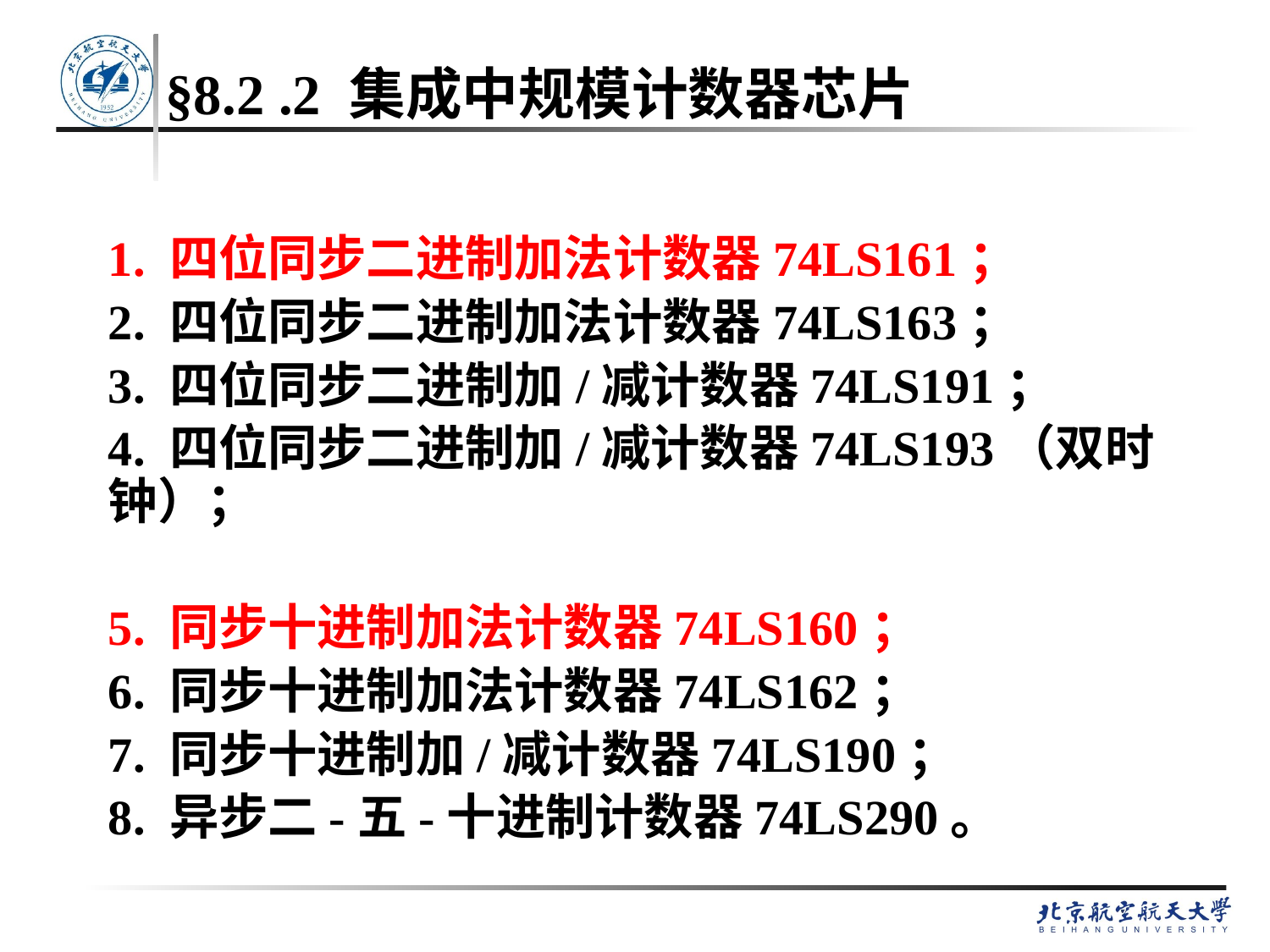

§8.2 .2 集成中规模计数器芯片
1. 四位同步二进制加法计数器74LS161；
2. 四位同步二进制加法计数器74LS163；
3. 四位同步二进制加/减计数器74LS191；
4. 四位同步二进制加/减计数器74LS193（双时钟）；

5. 同步十进制加法计数器74LS160；
6. 同步十进制加法计数器74LS162；
7. 同步十进制加/减计数器74LS190；
8. 异步二-五-十进制计数器74LS290。
26